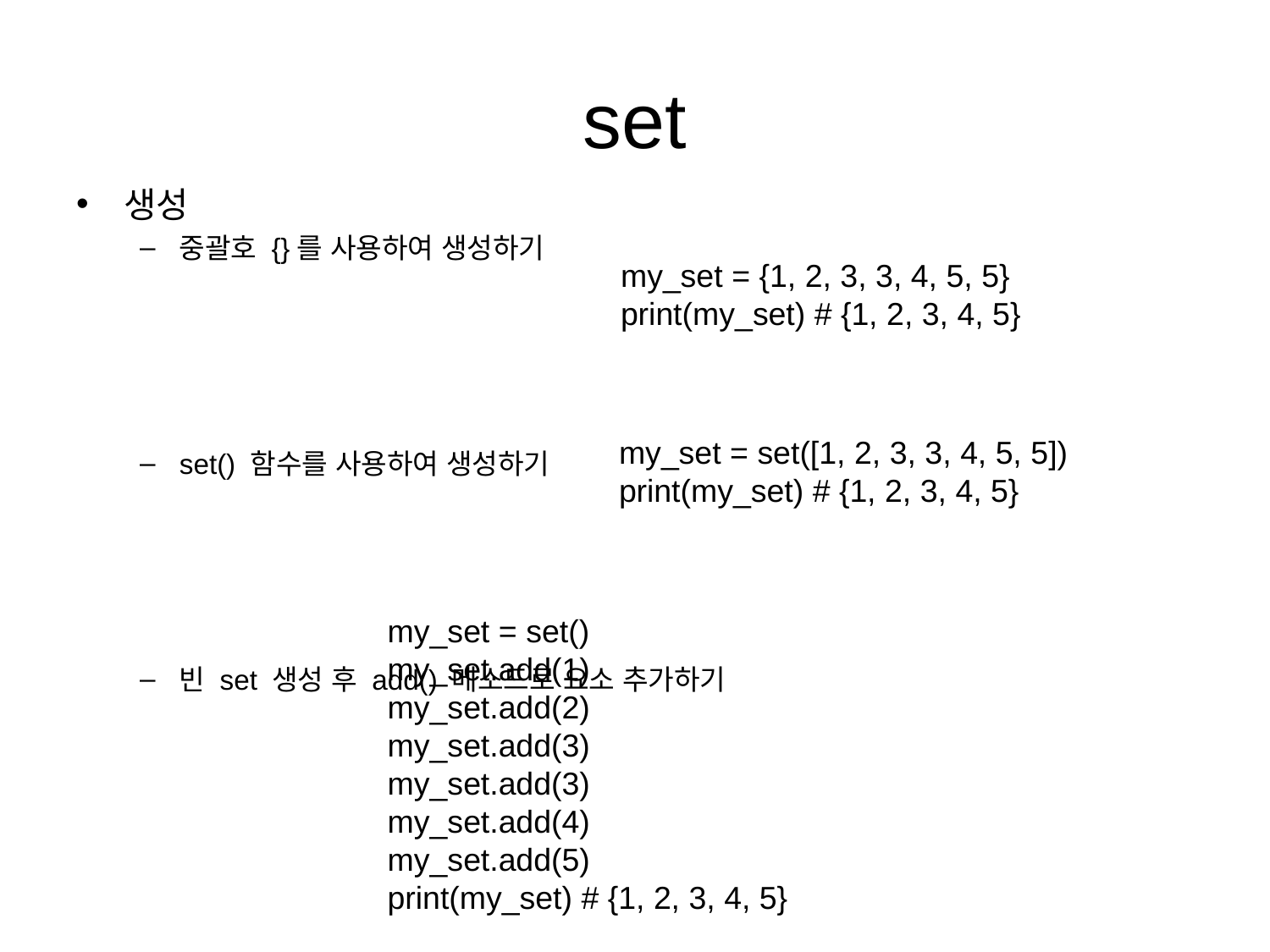

# set
생성
중괄호 {}를 사용하여 생성하기

set() 함수를 사용하여 생성하기

빈 set 생성 후 add() 메소드로 요소 추가하기

my_set = {1, 2, 3, 3, 4, 5, 5}
print(my_set) # {1, 2, 3, 4, 5}
my_set = set([1, 2, 3, 3, 4, 5, 5])
print(my_set) # {1, 2, 3, 4, 5}
my_set = set()
my_set.add(1)
my_set.add(2)
my_set.add(3)
my_set.add(3)
my_set.add(4)
my_set.add(5)
print(my_set) # {1, 2, 3, 4, 5}